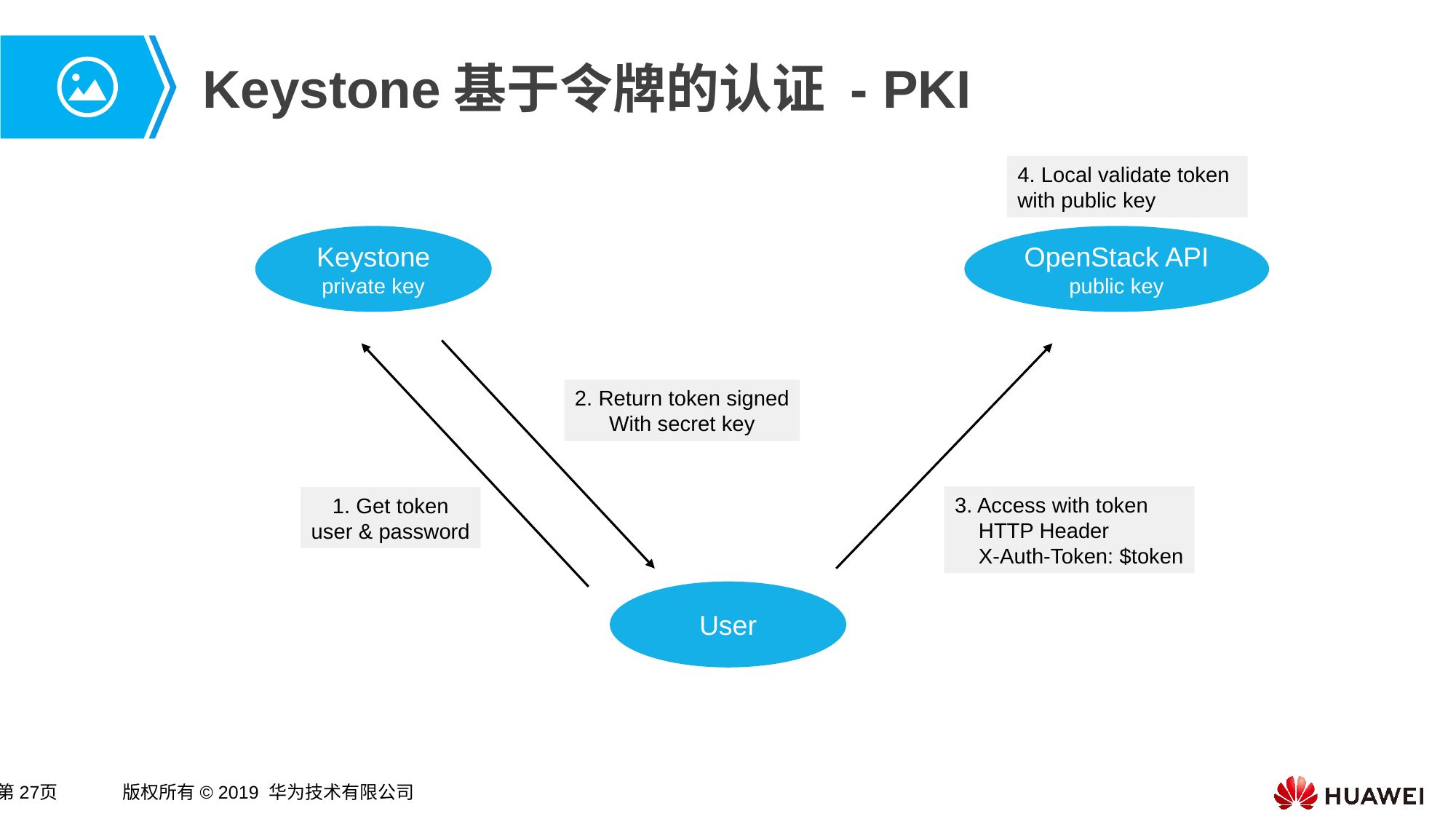

# Keystone基于令牌的认证 - PKI
4. Local validate token with public key
Keystone
private key
OpenStack API
public key
2. Return token signed
With secret key
3. Access with token
    HTTP Header
    X-Auth-Token: $token
1. Get token
user & password
User